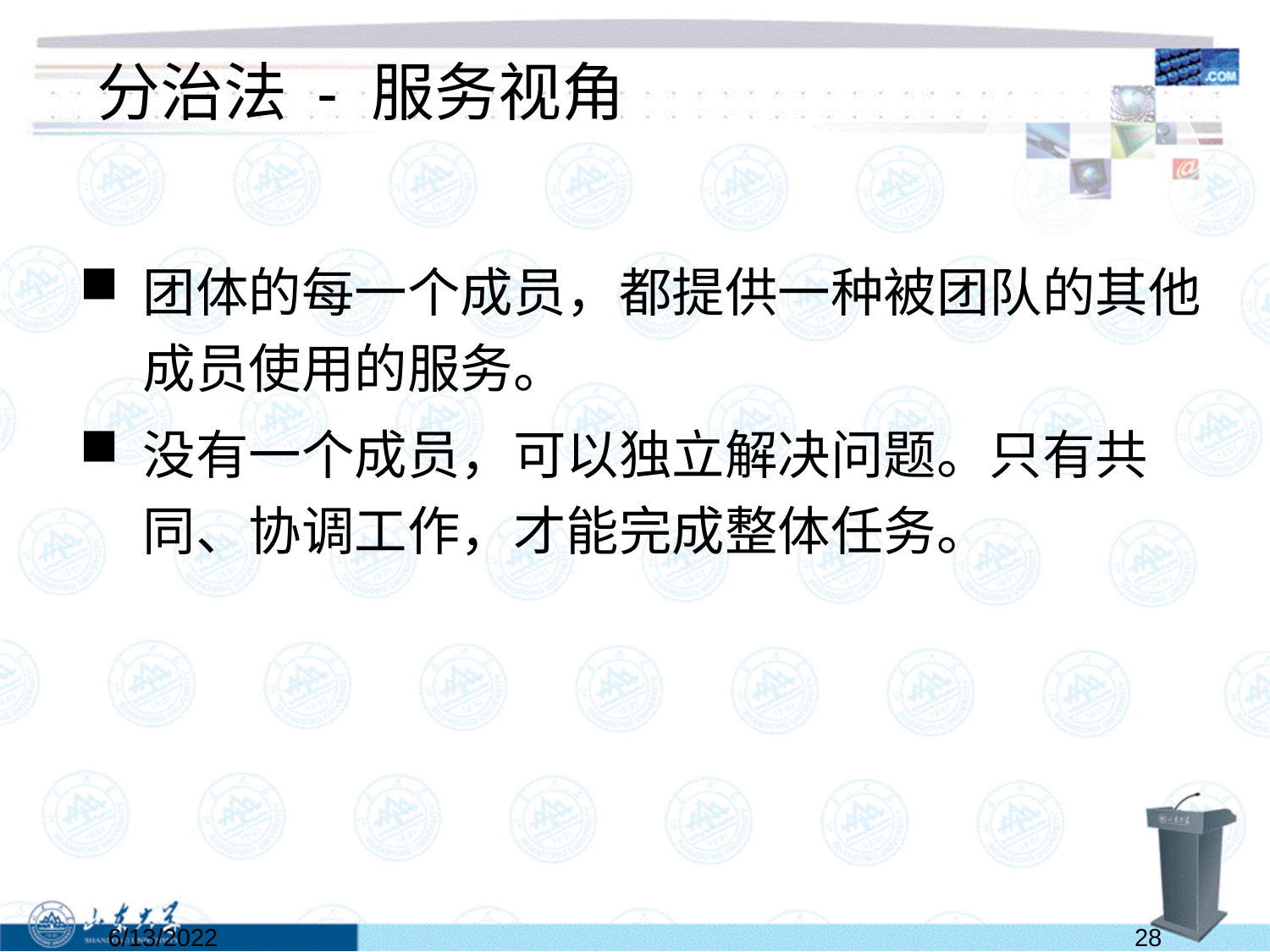

# 分治法 - 服务视角

团体的每一个成员，都提供一种被团队的其他成员使用的服务。
没有一个成员，可以独立解决问题。只有共同、协调工作，才能完成整体任务。
6/13/2022
28